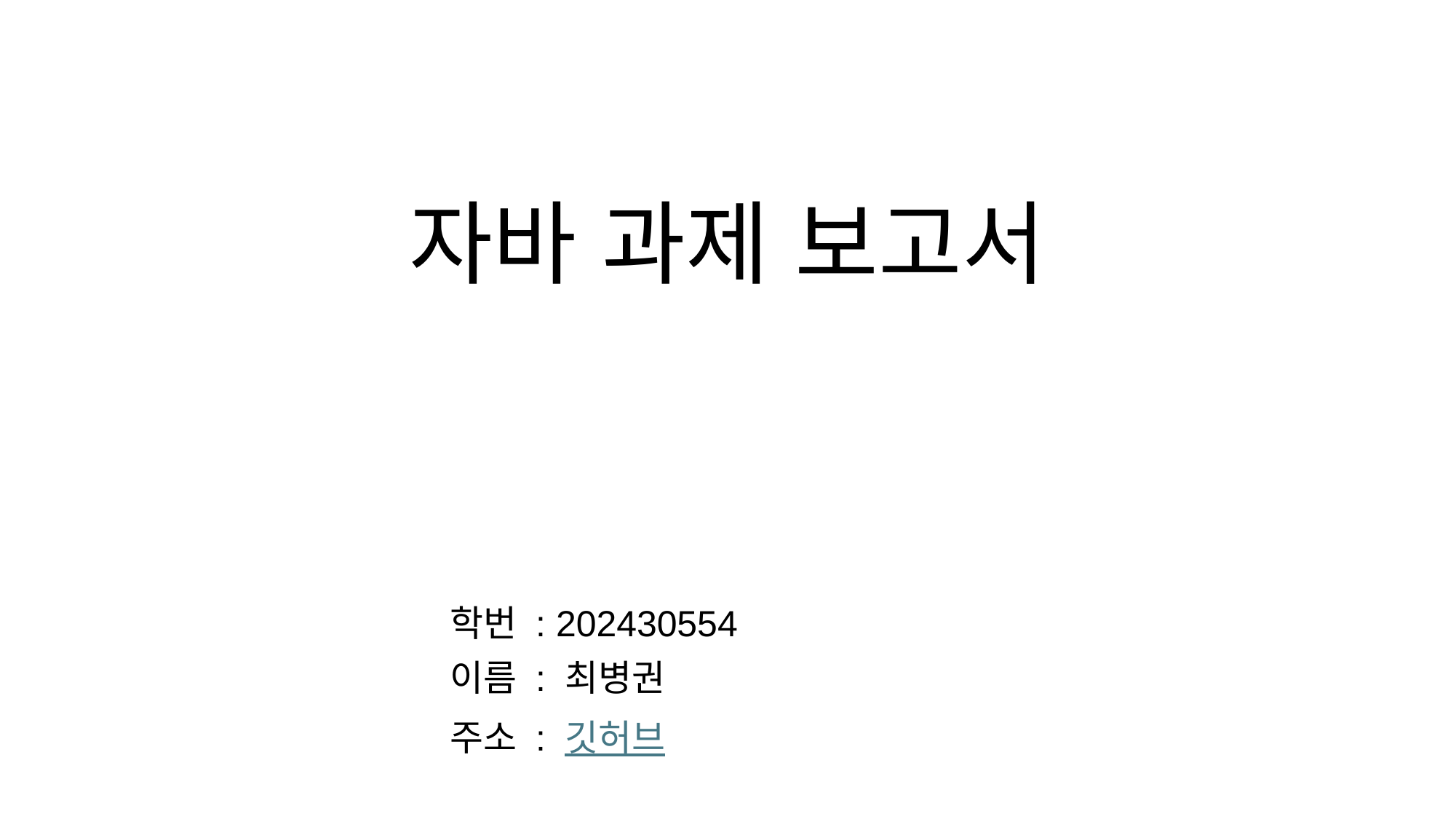

# 자바 과제 보고서
학번 : 202430554
이름 : 최병권
주소 : 깃허브